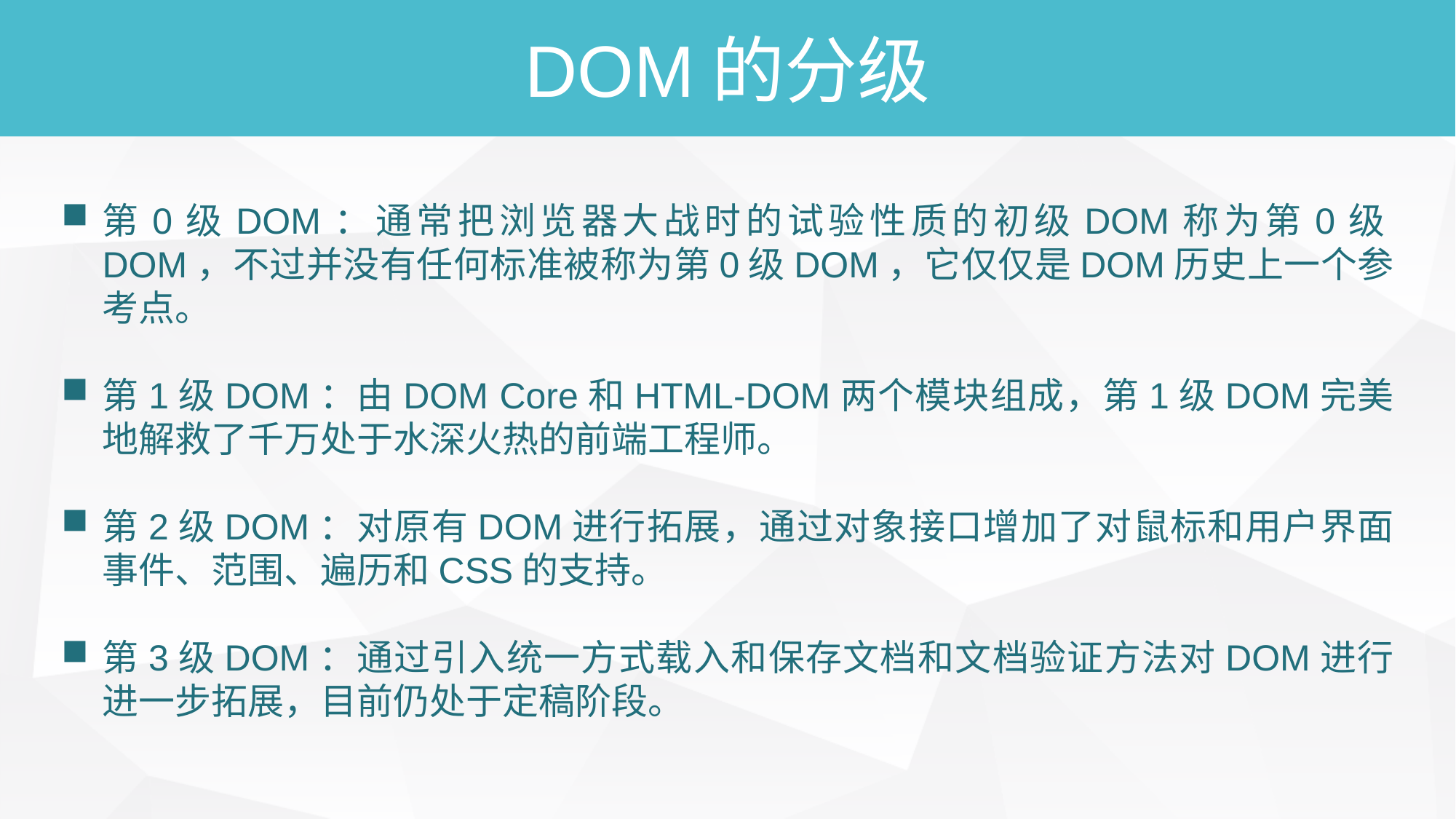

DOM的分级
第0级DOM：通常把浏览器大战时的试验性质的初级DOM称为第0级DOM，不过并没有任何标准被称为第0级DOM，它仅仅是DOM历史上一个参考点。

第1级DOM：由DOM Core和HTML-DOM两个模块组成，第1级DOM完美地解救了千万处于水深火热的前端工程师。

第2级DOM：对原有DOM进行拓展，通过对象接口增加了对鼠标和用户界面事件、范围、遍历和CSS的支持。

第3级DOM：通过引入统一方式载入和保存文档和文档验证方法对DOM进行进一步拓展，目前仍处于定稿阶段。